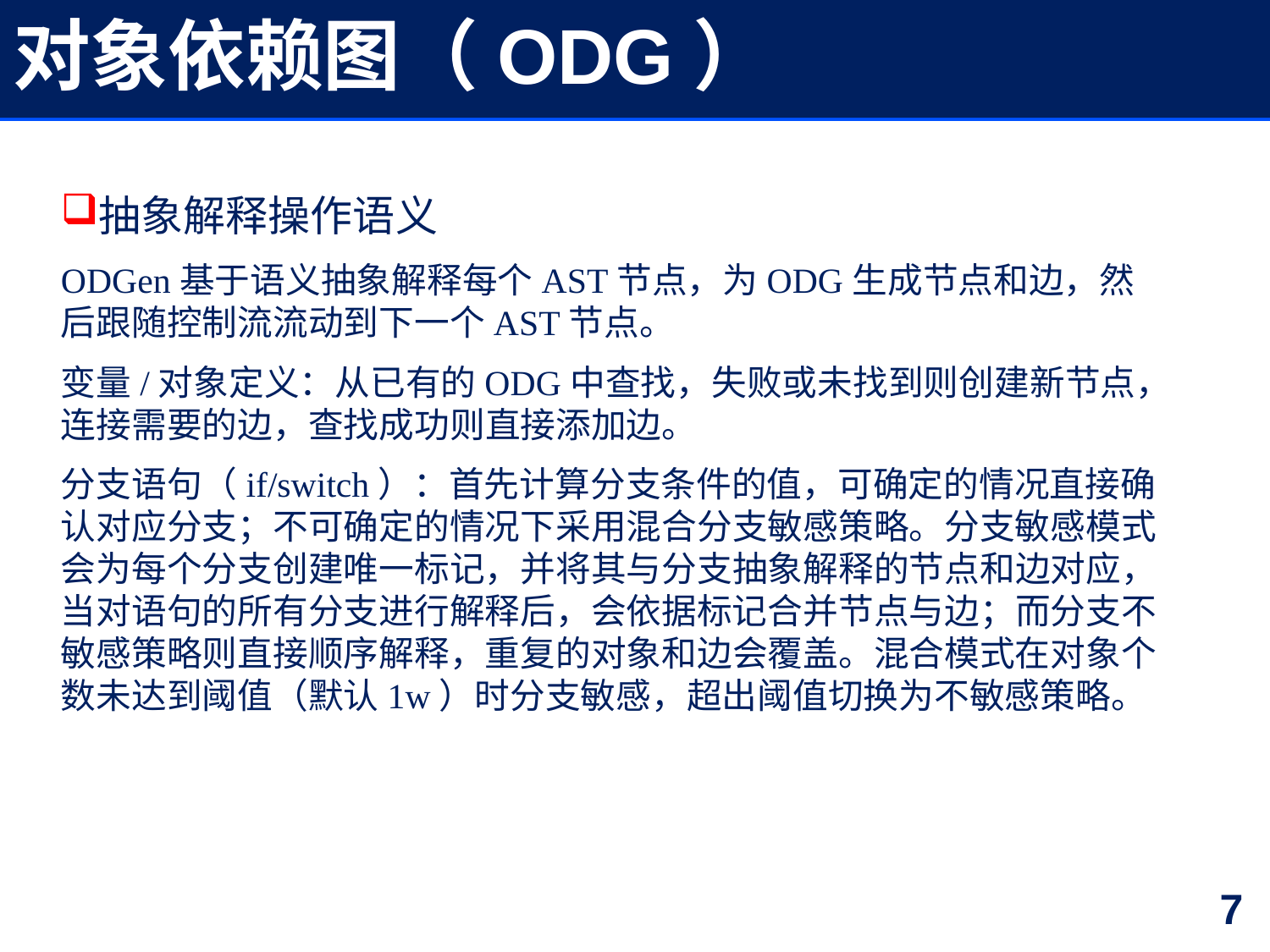

# 对象依赖图（ODG）
抽象解释操作语义
ODGen基于语义抽象解释每个AST节点，为ODG生成节点和边，然后跟随控制流流动到下一个AST节点。
变量/对象定义：从已有的ODG中查找，失败或未找到则创建新节点，连接需要的边，查找成功则直接添加边。
分支语句（if/switch）：首先计算分支条件的值，可确定的情况直接确认对应分支；不可确定的情况下采用混合分支敏感策略。分支敏感模式会为每个分支创建唯一标记，并将其与分支抽象解释的节点和边对应，当对语句的所有分支进行解释后，会依据标记合并节点与边；而分支不敏感策略则直接顺序解释，重复的对象和边会覆盖。混合模式在对象个数未达到阈值（默认1w）时分支敏感，超出阈值切换为不敏感策略。

7